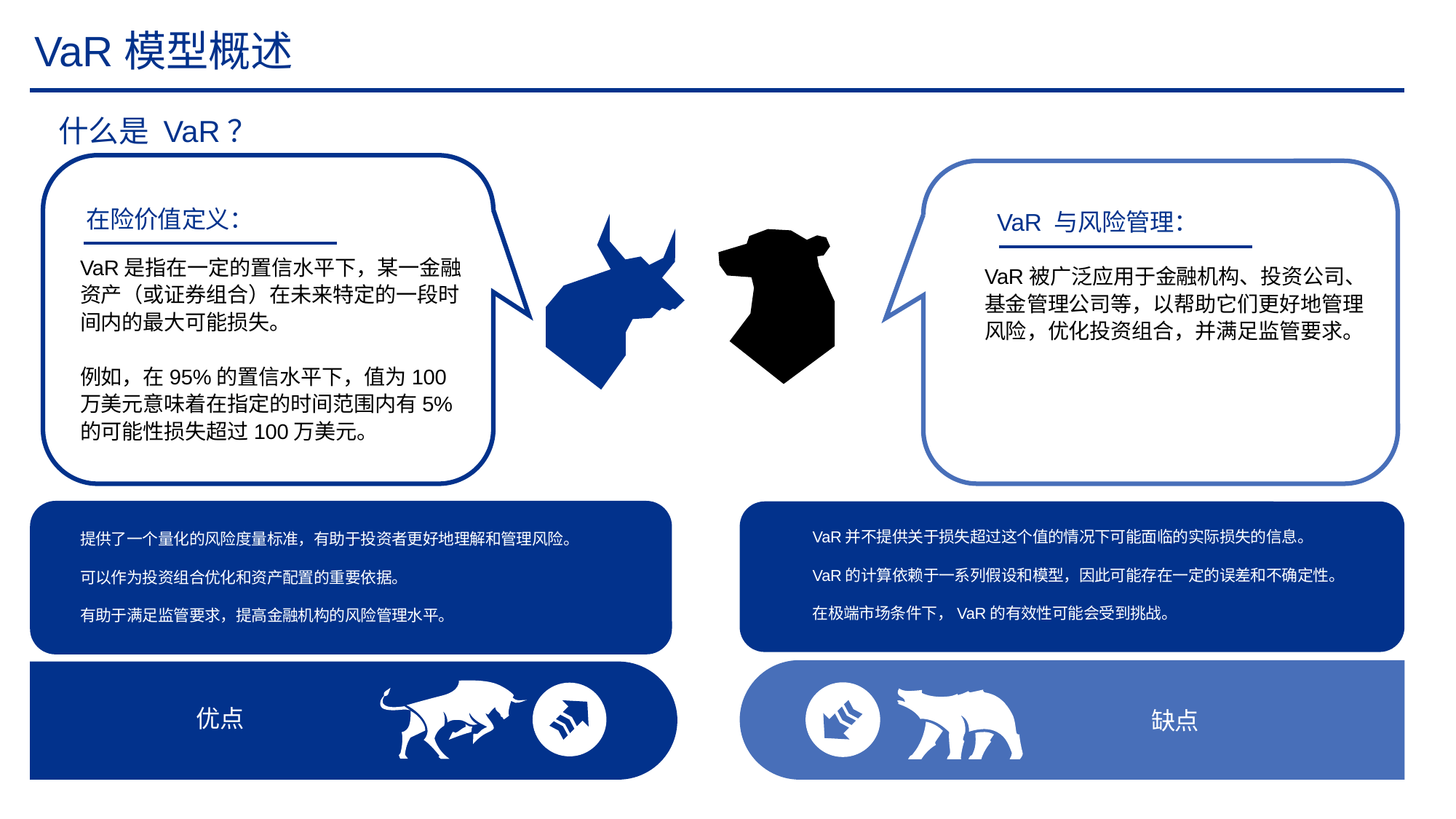

VaR模型概述
什么是 VaR？

在险价值定义：
VaR 与风险管理：

提供了一个量化的风险度量标准，有助于投资者更好地理解和管理风险。
可以作为投资组合优化和资产配置的重要依据。
有助于满足监管要求，提高金融机构的风险管理水平。
VaR是指在一定的置信水平下，某一金融资产（或证券组合）在未来特定的一段时间内的最大可能损失。

例如，在95%的置信水平下，值为100万美元意味着在指定的时间范围内有5%的可能性损失超过100万美元。
VaR被广泛应用于金融机构、投资公司、基金管理公司等，以帮助它们更好地管理风险，优化投资组合，并满足监管要求。

VaR并不提供关于损失超过这个值的情况下可能面临的实际损失的信息。

VaR的计算依赖于一系列假设和模型，因此可能存在一定的误差和不确定性。

在极端市场条件下，VaR的有效性可能会受到挑战。
提供了一个量化的风险度量标准，有助于投资者更好地理解和管理风险。

可以作为投资组合优化和资产配置的重要依据。

有助于满足监管要求，提高金融机构的风险管理水平。
品牌简单地讲是指消费者对产品及产品系列的认知程度。品牌是人们对一个企业及其产品、售后服务、文化价值的一种评价和认知，是一种信任。

优点
品牌还附着特定的文化
品牌还附着特定的文化
缺点